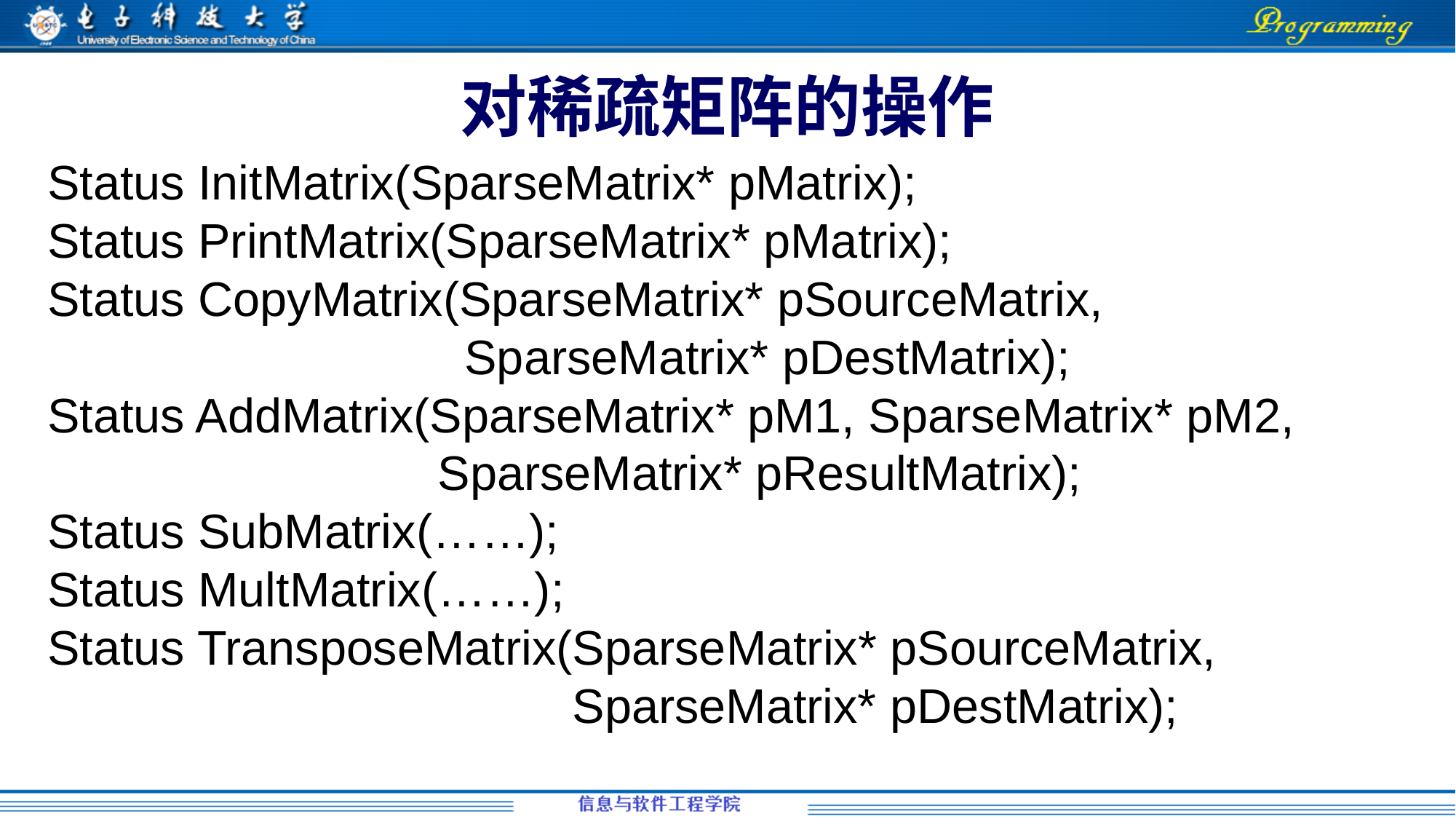

# 对稀疏矩阵的操作
Status InitMatrix(SparseMatrix* pMatrix);
Status PrintMatrix(SparseMatrix* pMatrix);
Status CopyMatrix(SparseMatrix* pSourceMatrix,
                               SparseMatrix* pDestMatrix);
Status AddMatrix(SparseMatrix* pM1, SparseMatrix* pM2,
                             SparseMatrix* pResultMatrix);
Status SubMatrix(……);
Status MultMatrix(……);
Status TransposeMatrix(SparseMatrix* pSourceMatrix,
                                       SparseMatrix* pDestMatrix);